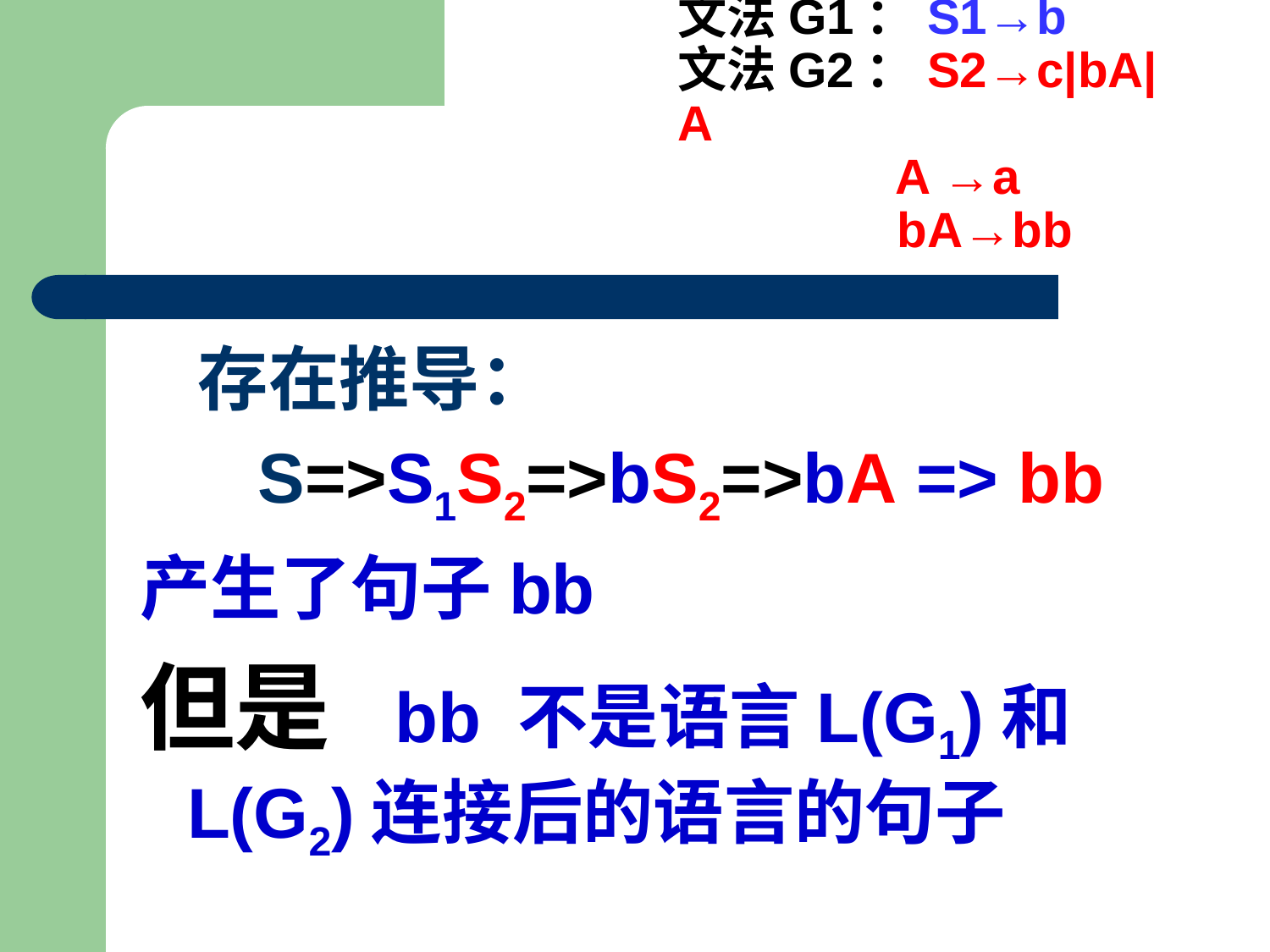

# 文法G1：S1→b 文法G2：S2→c|bA|A A →a bA→bb
   存在推导：
      S=>S1S2=>bS2=>bA => bb
产生了句子bb
但是   bb 不是语言L(G1)和L(G2)连接后的语言的句子